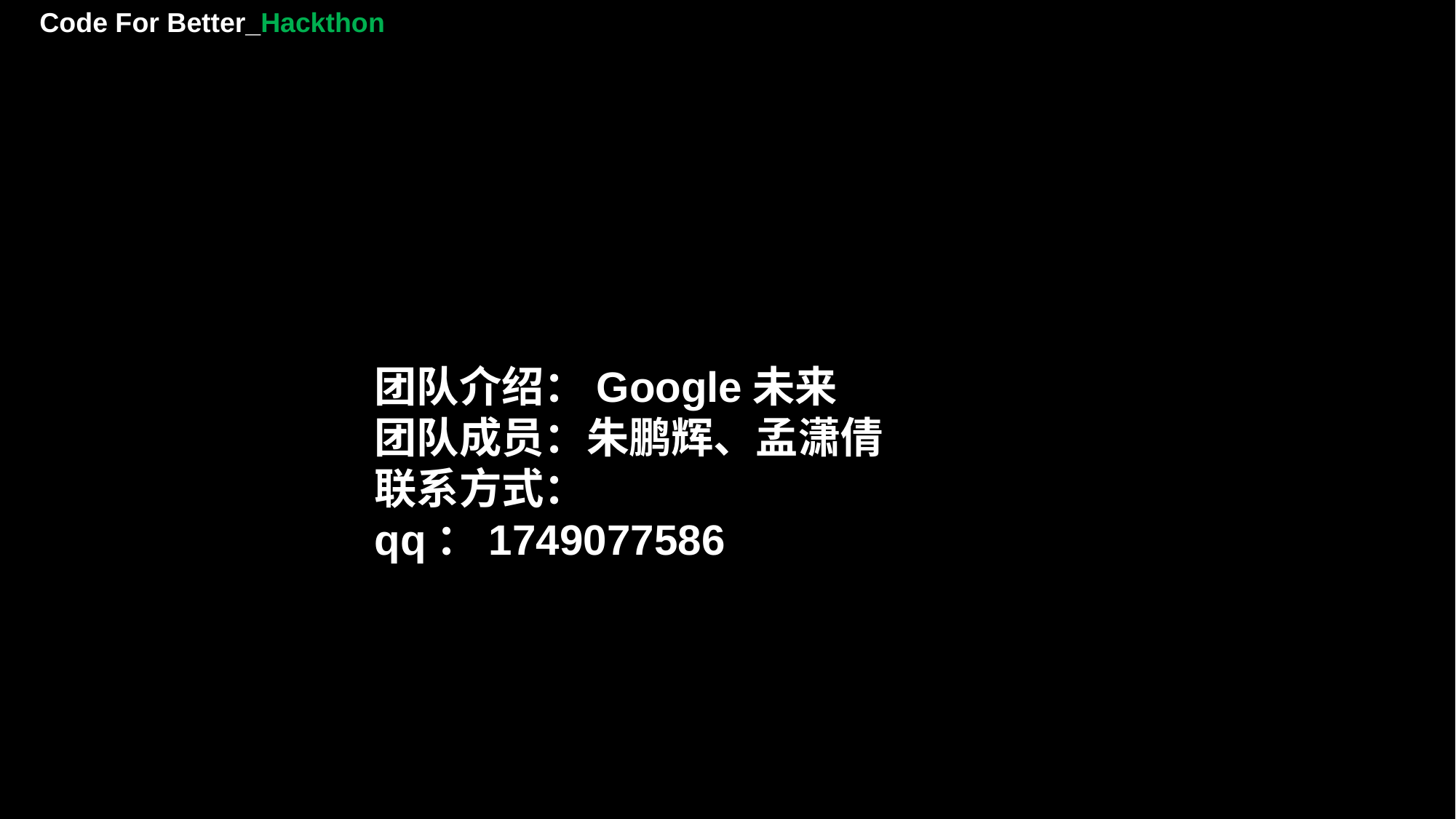

Code For Better_Hackthon
团队介绍：Google未来
团队成员：朱鹏辉、孟潇倩
联系方式：
qq：1749077586